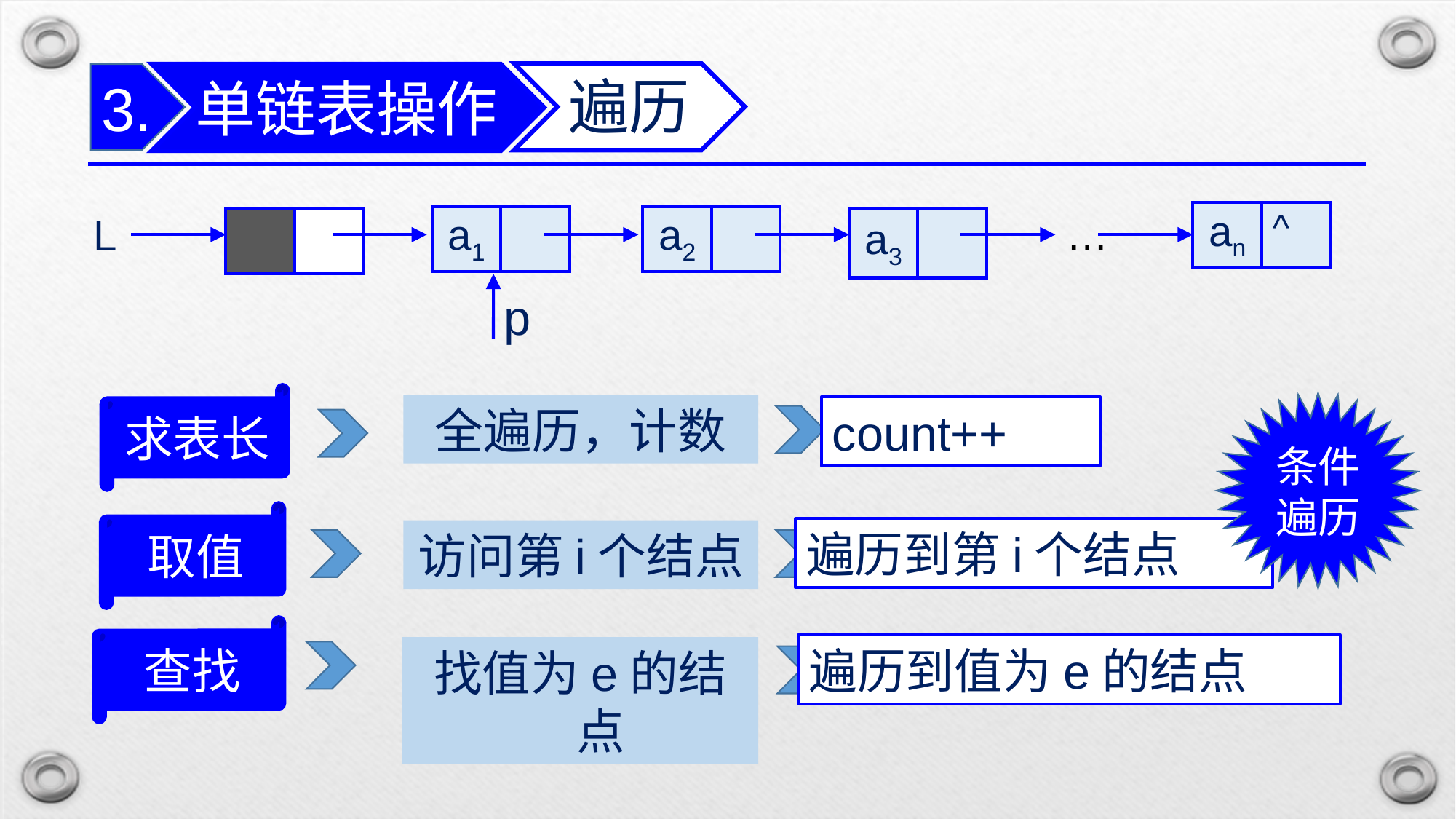

单链表操作

遍历
3.
| an | ^ |
| --- | --- |
…
L
| a1 |  |
| --- | --- |
| a2 |  |
| --- | --- |
| a3 |  |
| --- | --- |
|  |  |
| --- | --- |

p
求表长
条件遍历
全遍历，计数
count++

取值
遍历到第i个结点
访问第i个结点

查找
遍历到值为e的结点
找值为e的结点